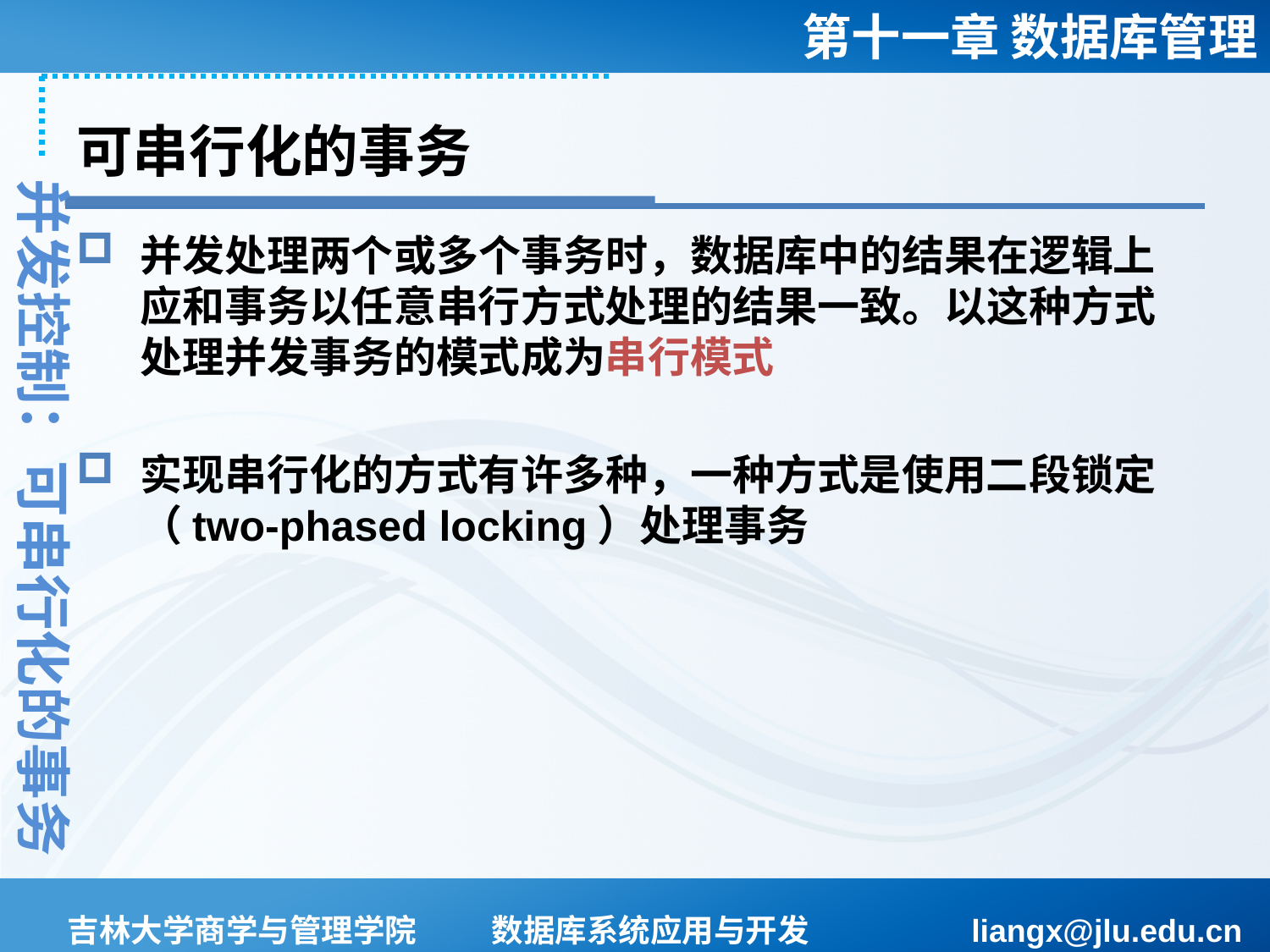

# 可串行化的事务
并发控制：可串行化的事务
并发处理两个或多个事务时，数据库中的结果在逻辑上应和事务以任意串行方式处理的结果一致。以这种方式处理并发事务的模式成为串行模式

实现串行化的方式有许多种，一种方式是使用二段锁定（two-phased locking）处理事务